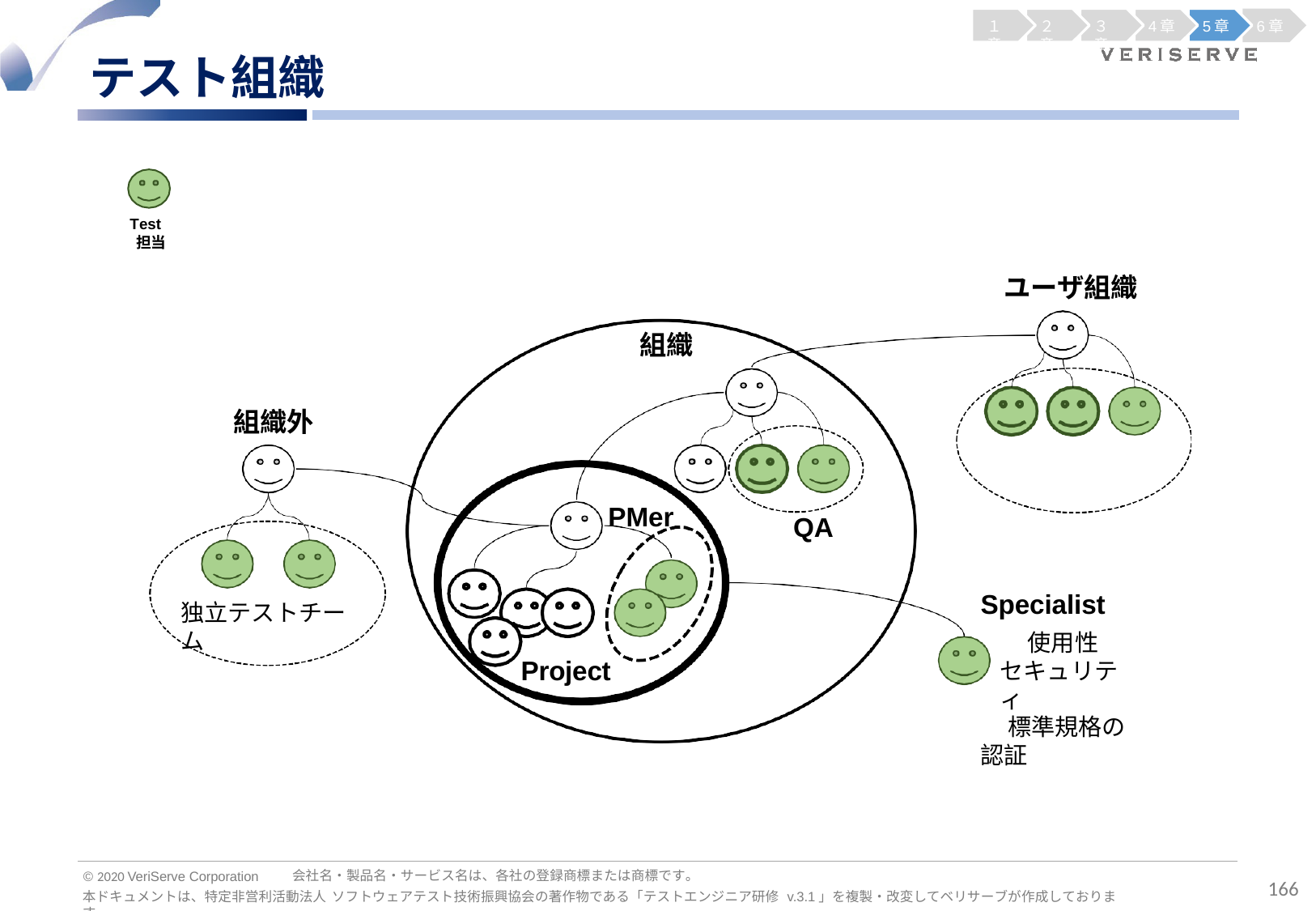

１章
２章
３章
4章
5章
6章
テスト組織

Test
担当
ユーザ組織

組織
組織外
PMer
QA
Specialist
使用性 セキュリティ
標準規格の認証
独立テストチーム
Project
会社名・製品名・サービス名は、各社の登録商標または商標です。
© 2020 VeriServe Corporation
166
本ドキュメントは、特定非営利活動法人 ソフトウェアテスト技術振興協会の著作物である「テストエンジニア研修 v.3.1」を複製・改変してベリサーブが作成しております。